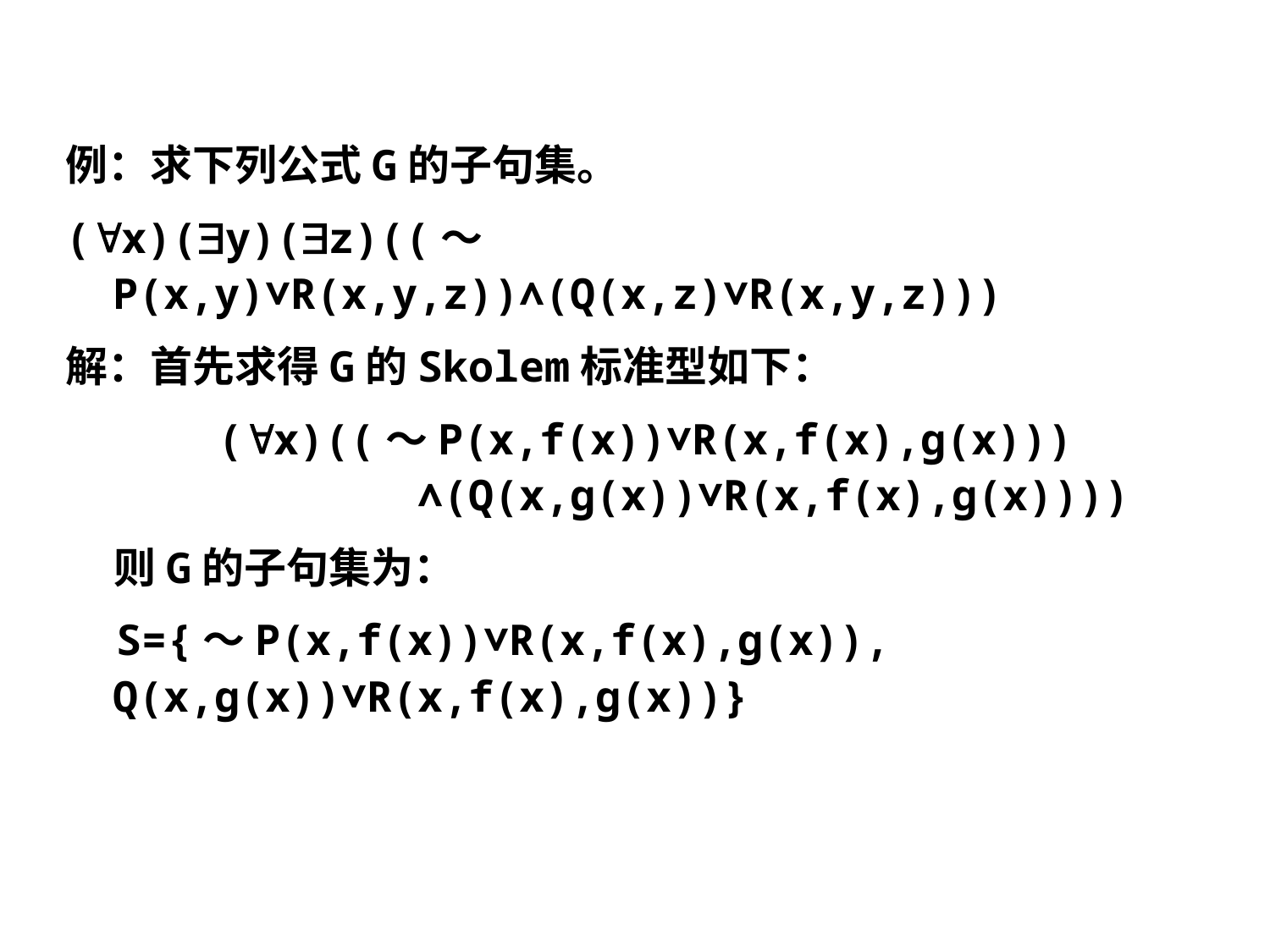

例：求下列公式G的子句集。
(∀x)(∃y)(∃z)((～P(x,y)∨R(x,y,z))∧(Q(x,z)∨R(x,y,z)))
解：首先求得G的Skolem标准型如下：
      (∀x)((～P(x,f(x))∨R(x,f(x),g(x)))                   ∧(Q(x,g(x))∨R(x,f(x),g(x))))
    则G的子句集为：
  S={～P(x,f(x))∨R(x,f(x),g(x)), Q(x,g(x))∨R(x,f(x),g(x))}